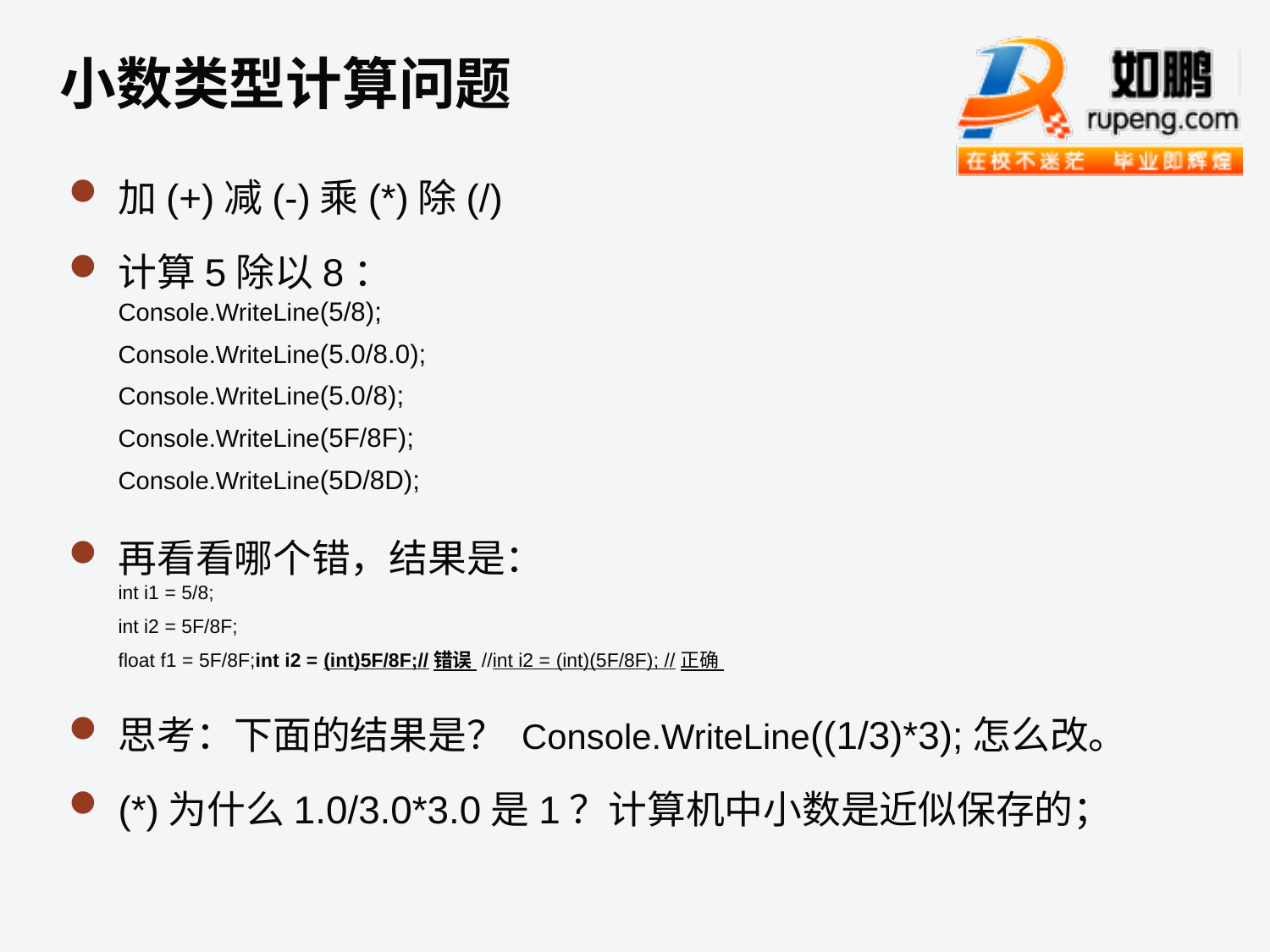

小数类型计算问题
加(+)减(-)乘(*)除(/)
计算5除以8：
Console.WriteLine(5/8);
Console.WriteLine(5.0/8.0);
Console.WriteLine(5.0/8);
Console.WriteLine(5F/8F);
Console.WriteLine(5D/8D);
再看看哪个错，结果是：
int i1 = 5/8;
int i2 = 5F/8F;
float f1 = 5F/8F;int i2 = (int)5F/8F;//错误 //int i2 = (int)(5F/8F); //正确
思考：下面的结果是？ Console.WriteLine((1/3)*3);怎么改。
(*)为什么1.0/3.0*3.0是1？计算机中小数是近似保存的；